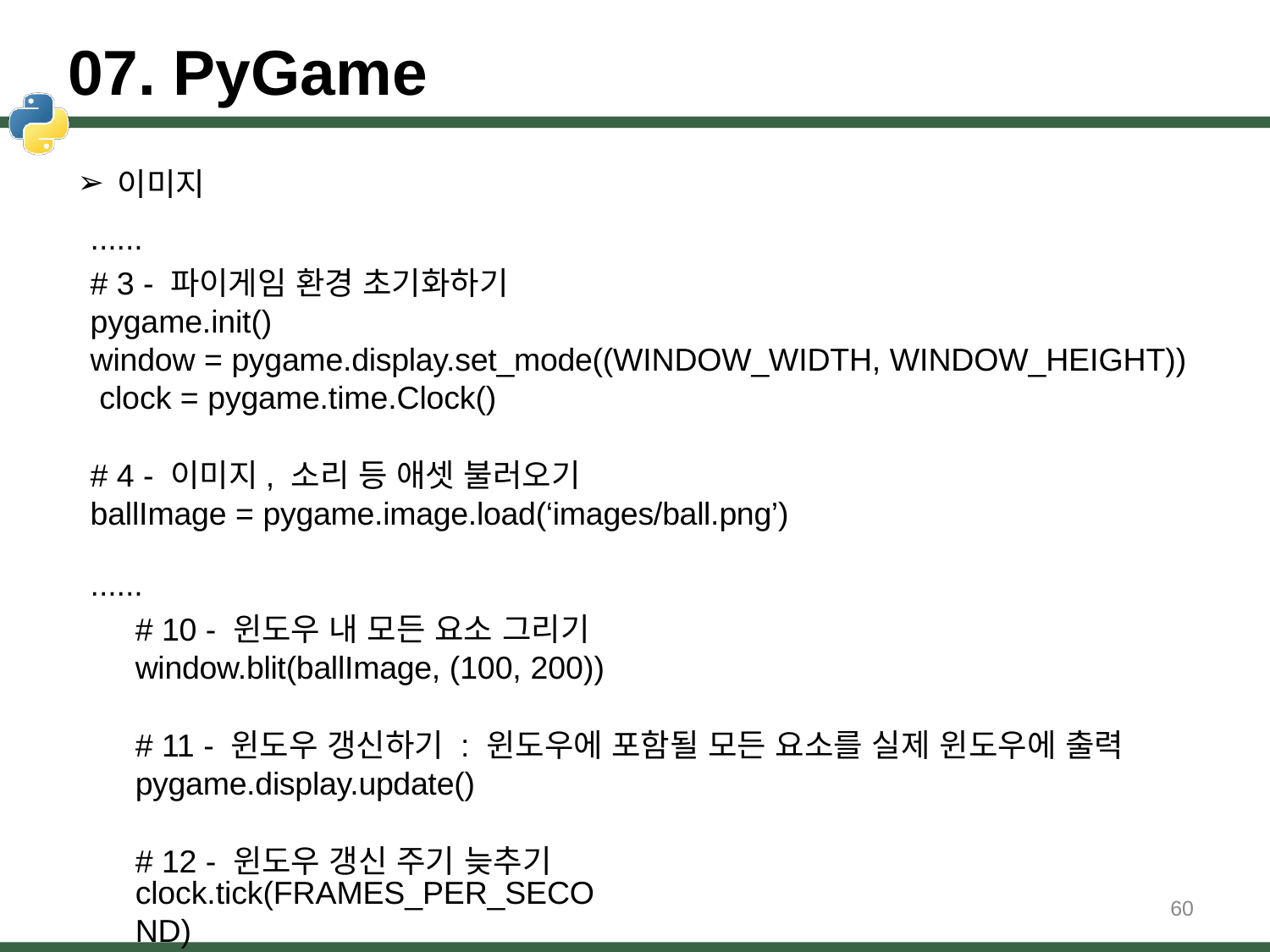

# 07. PyGame

이미지
∙∙∙∙∙∙
# 3 - 파이게임 환경 초기화하기
pygame.init()
window = pygame.display.set_mode((WINDOW_WIDTH, WINDOW_HEIGHT))  clock = pygame.time.Clock()

# 4 - 이미지, 소리 등 애셋 불러오기
ballImage = pygame.image.load(‘images/ball.png’)

∙∙∙∙∙∙
# 10 - 윈도우 내 모든 요소 그리기
window.blit(ballImage, (100, 200))

# 11 - 윈도우 갱신하기 : 윈도우에 포함될 모든 요소를 실제 윈도우에 출력
pygame.display.update()

# 12 - 윈도우 갱신 주기 늦추기
clock.tick(FRAMES_PER_SECOND)
60